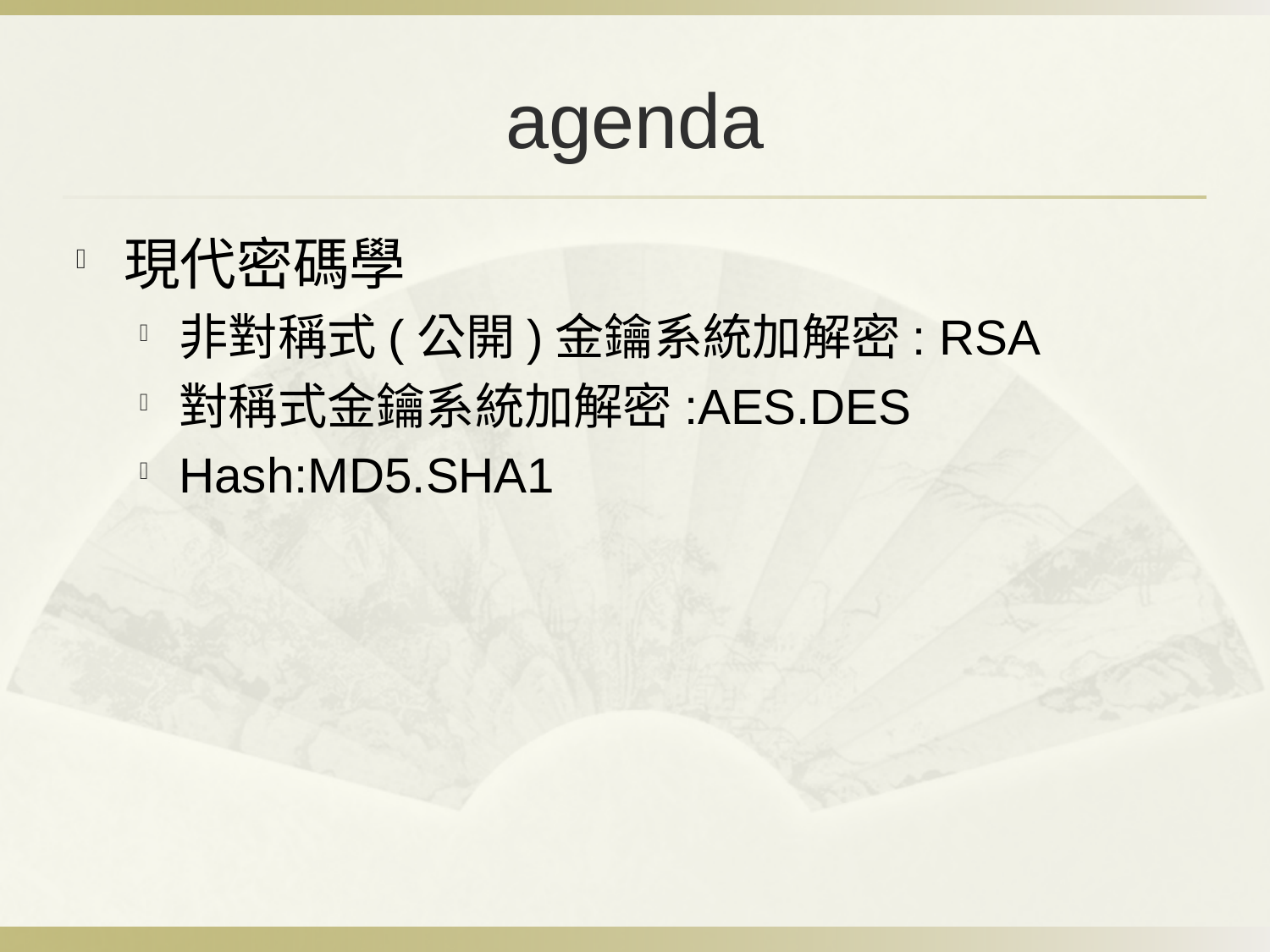

# agenda
現代密碼學
非對稱式(公開)金鑰系統加解密: RSA
對稱式金鑰系統加解密:AES.DES
Hash:MD5.SHA1